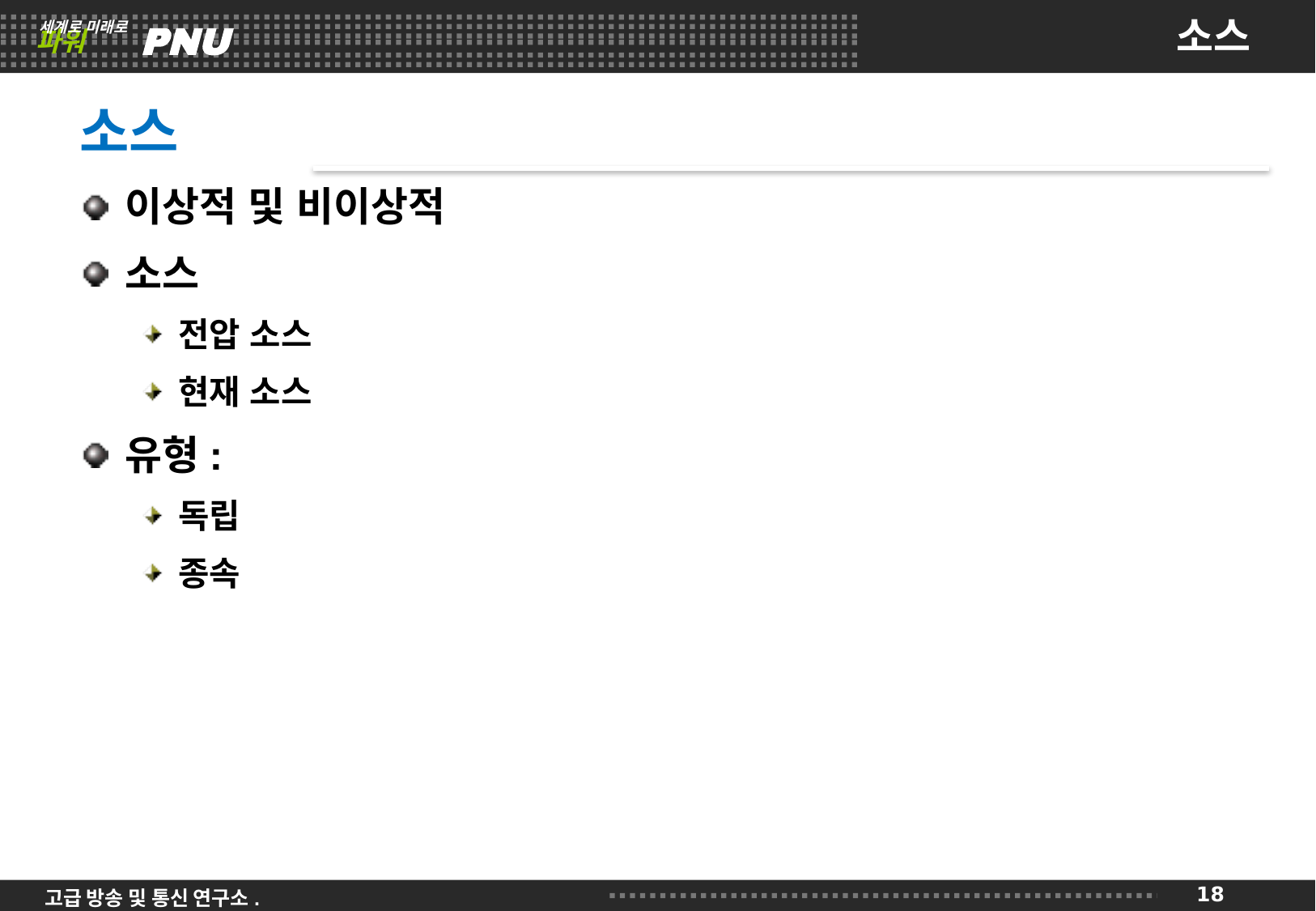

# 소스
소스
이상적 및 비이상적
소스
전압 소스
현재 소스
유형:
독립
종속